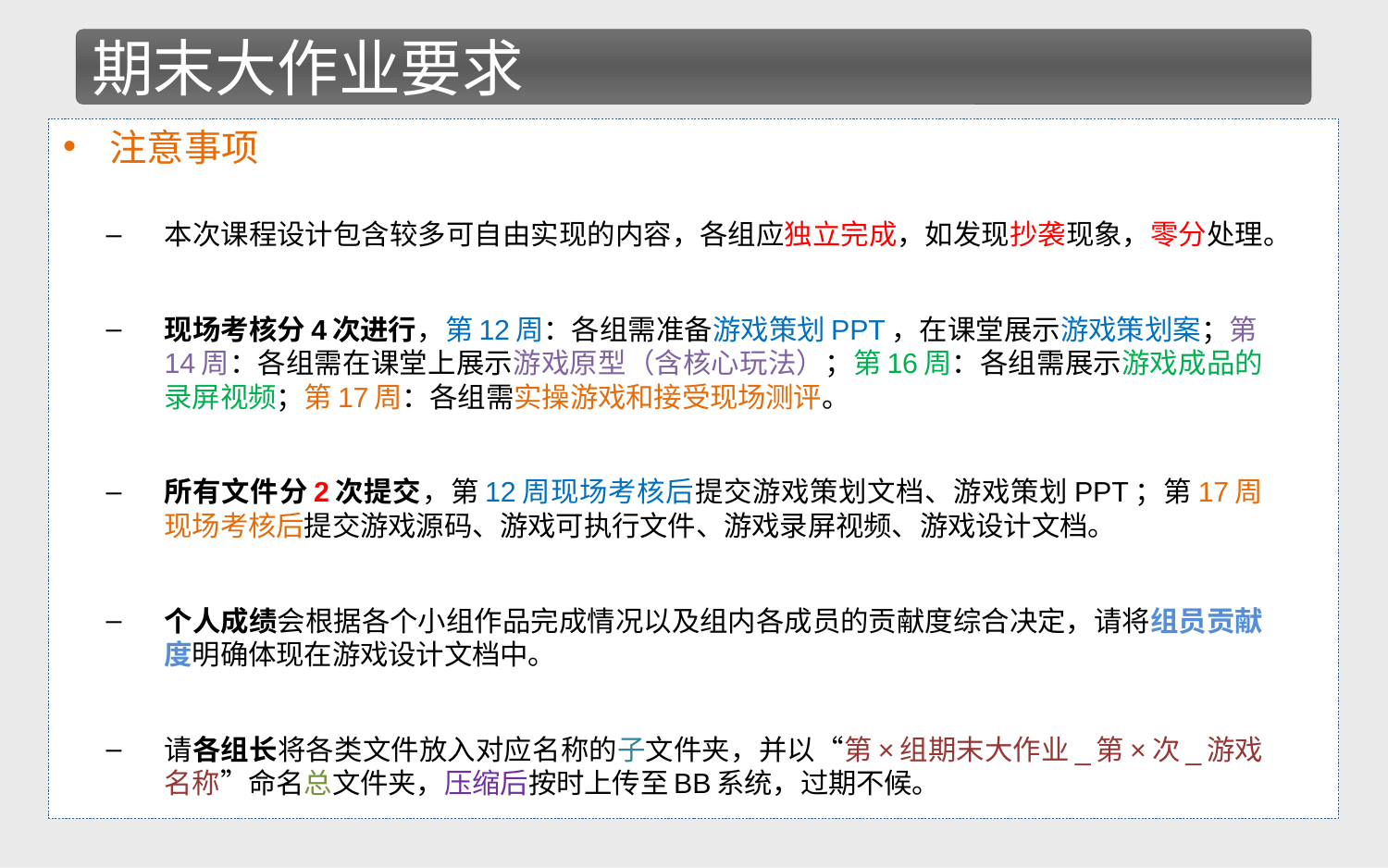

期末大作业要求
注意事项

本次课程设计包含较多可自由实现的内容，各组应独立完成，如发现抄袭现象，零分处理。

现场考核分4次进行，第12周：各组需准备游戏策划PPT，在课堂展示游戏策划案；第14周：各组需在课堂上展示游戏原型（含核心玩法）；第16周：各组需展示游戏成品的录屏视频；第17周：各组需实操游戏和接受现场测评。

所有文件分2次提交，第12周现场考核后提交游戏策划文档、游戏策划PPT；第17周现场考核后提交游戏源码、游戏可执行文件、游戏录屏视频、游戏设计文档。

个人成绩会根据各个小组作品完成情况以及组内各成员的贡献度综合决定，请将组员贡献度明确体现在游戏设计文档中。

请各组长将各类文件放入对应名称的子文件夹，并以“第×组期末大作业_第×次_游戏名称”命名总文件夹，压缩后按时上传至BB系统，过期不候。